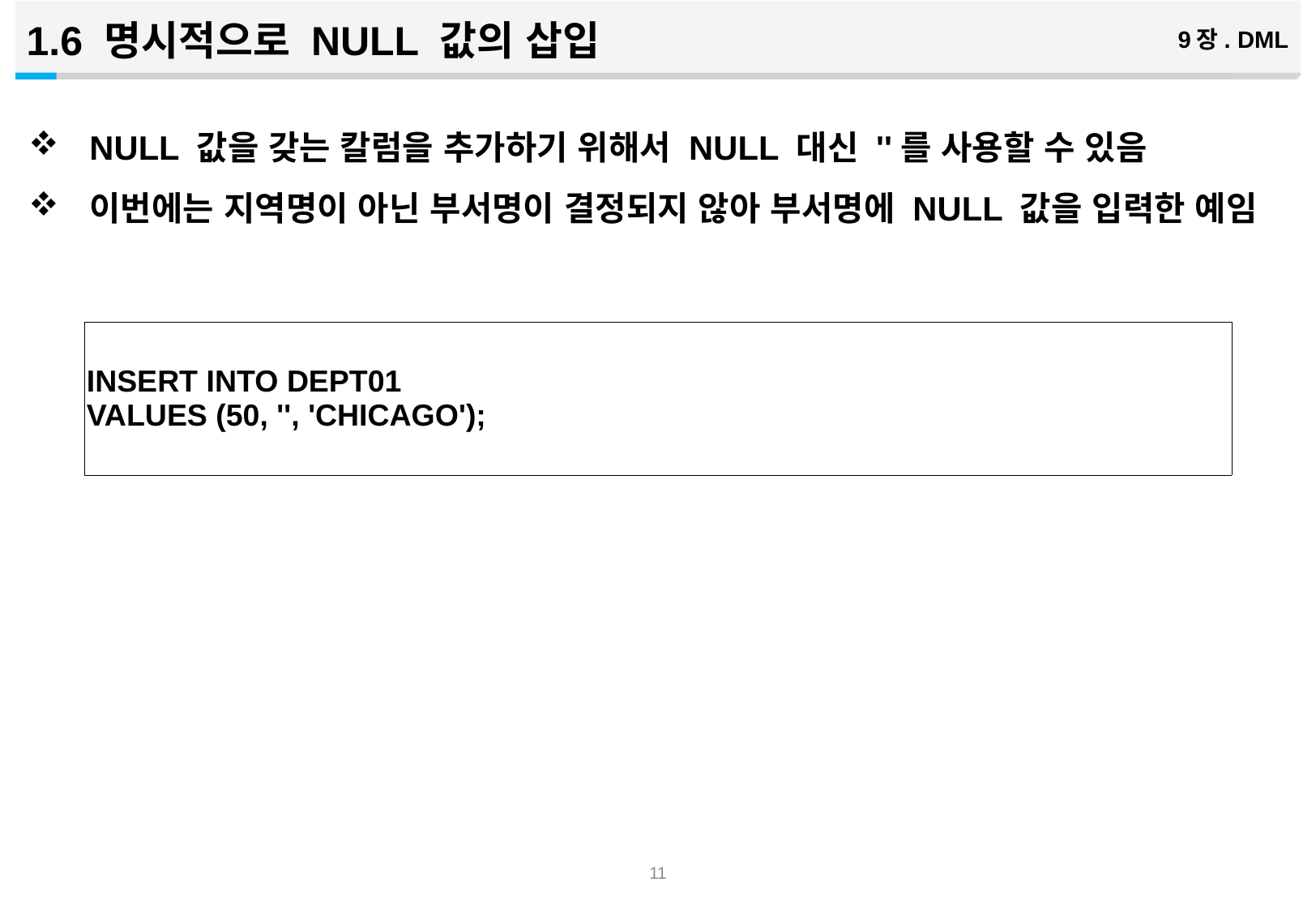

1.6 명시적으로 NULL 값의 삽입
9장. DML
NULL 값을 갖는 칼럼을 추가하기 위해서 NULL 대신 ''를 사용할 수 있음
이번에는 지역명이 아닌 부서명이 결정되지 않아 부서명에 NULL 값을 입력한 예임

| INSERT INTO DEPT01 VALUES (50, '', 'CHICAGO'); |
| --- |
11